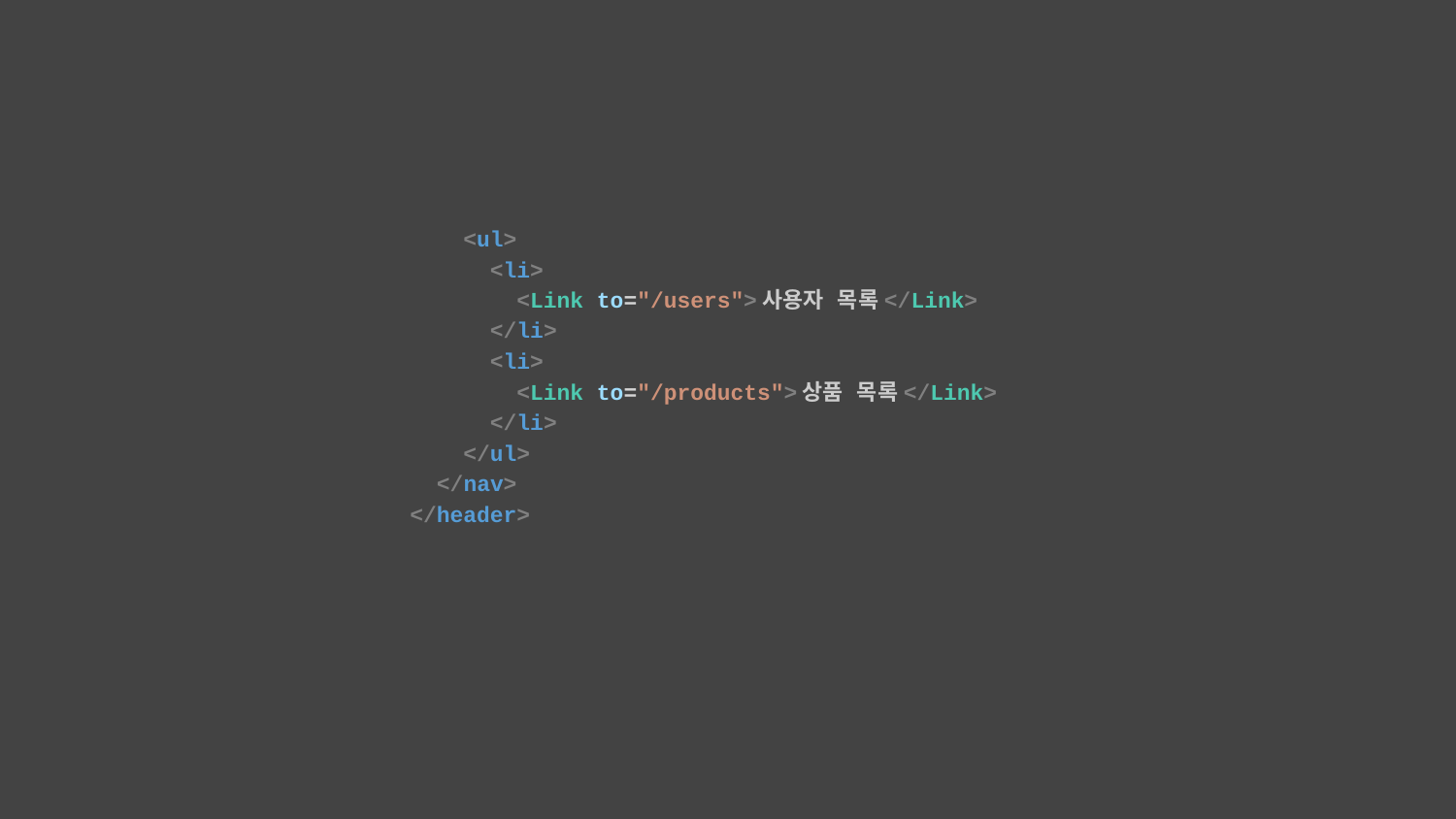

<ul>
             <li>
               <Link to="/users">사용자 목록</Link>
             </li>
             <li>
               <Link to="/products">상품 목록</Link>
             </li>
           </ul>
         </nav>
       </header>